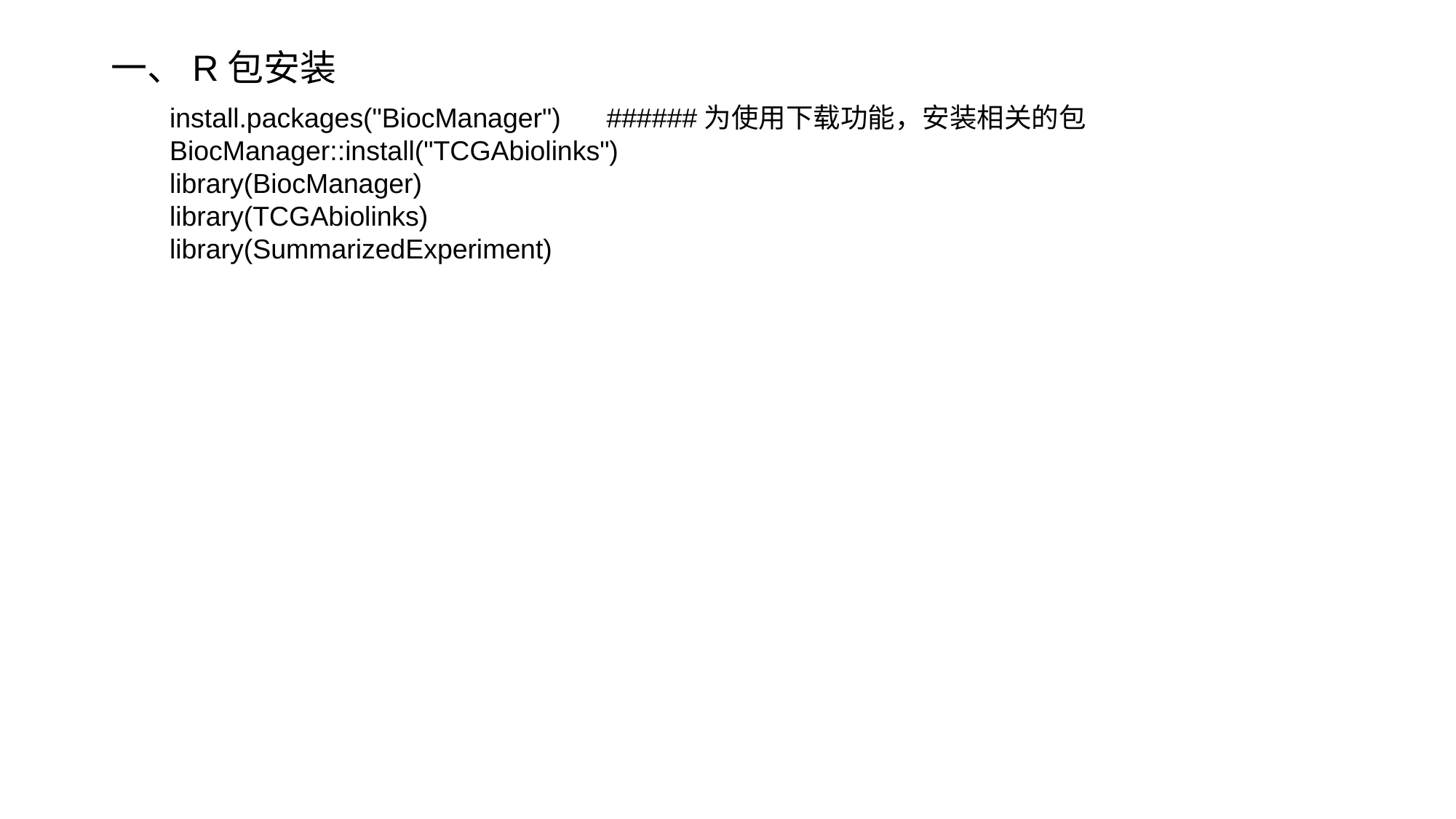

# 一、R包安装
install.packages("BiocManager")      ######为使用下载功能，安装相关的包
BiocManager::install("TCGAbiolinks")
library(BiocManager)
library(TCGAbiolinks)
library(SummarizedExperiment)